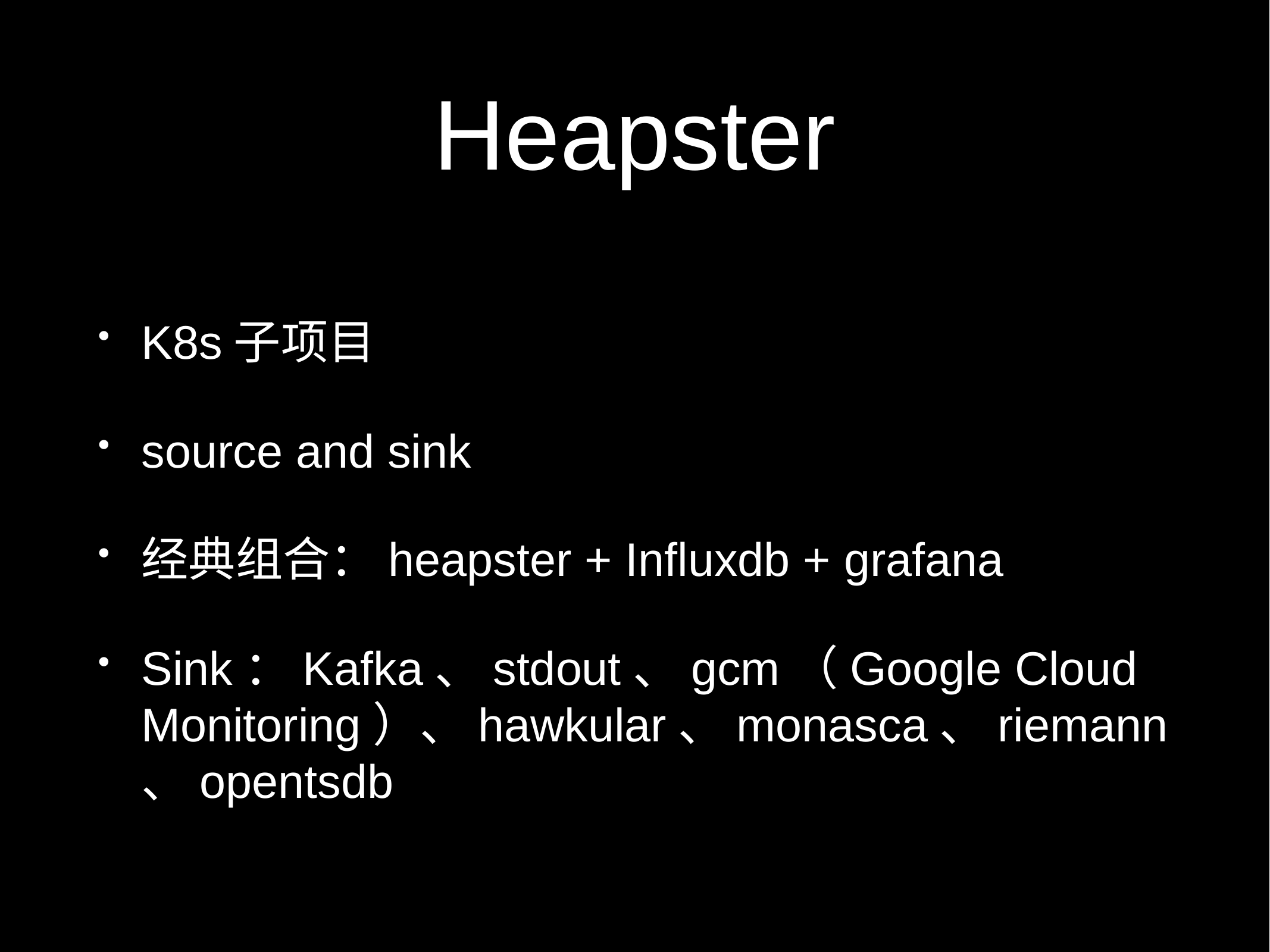

# Heapster
K8s子项目
source and sink
经典组合：heapster + Influxdb + grafana
Sink：Kafka、stdout、gcm（Google Cloud Monitoring）、hawkular、monasca、riemann、opentsdb